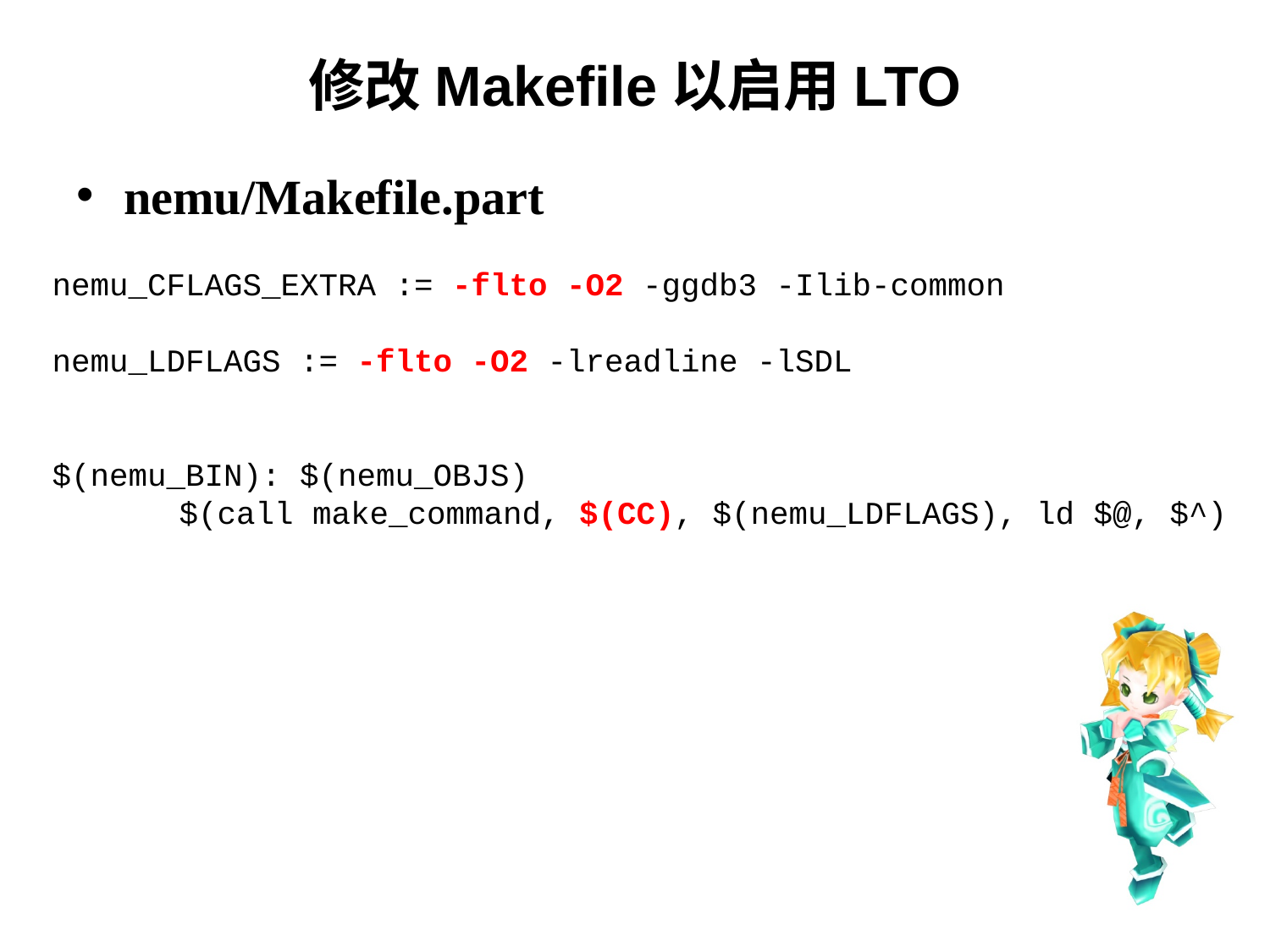

# 修改Makefile以启用LTO
nemu/Makefile.part
nemu_CFLAGS_EXTRA := -flto -O2 -ggdb3 -Ilib-common

nemu_LDFLAGS := -flto -O2 -lreadline -lSDL

$(nemu_BIN): $(nemu_OBJS)
	$(call make_command, $(CC), $(nemu_LDFLAGS), ld $@, $^)